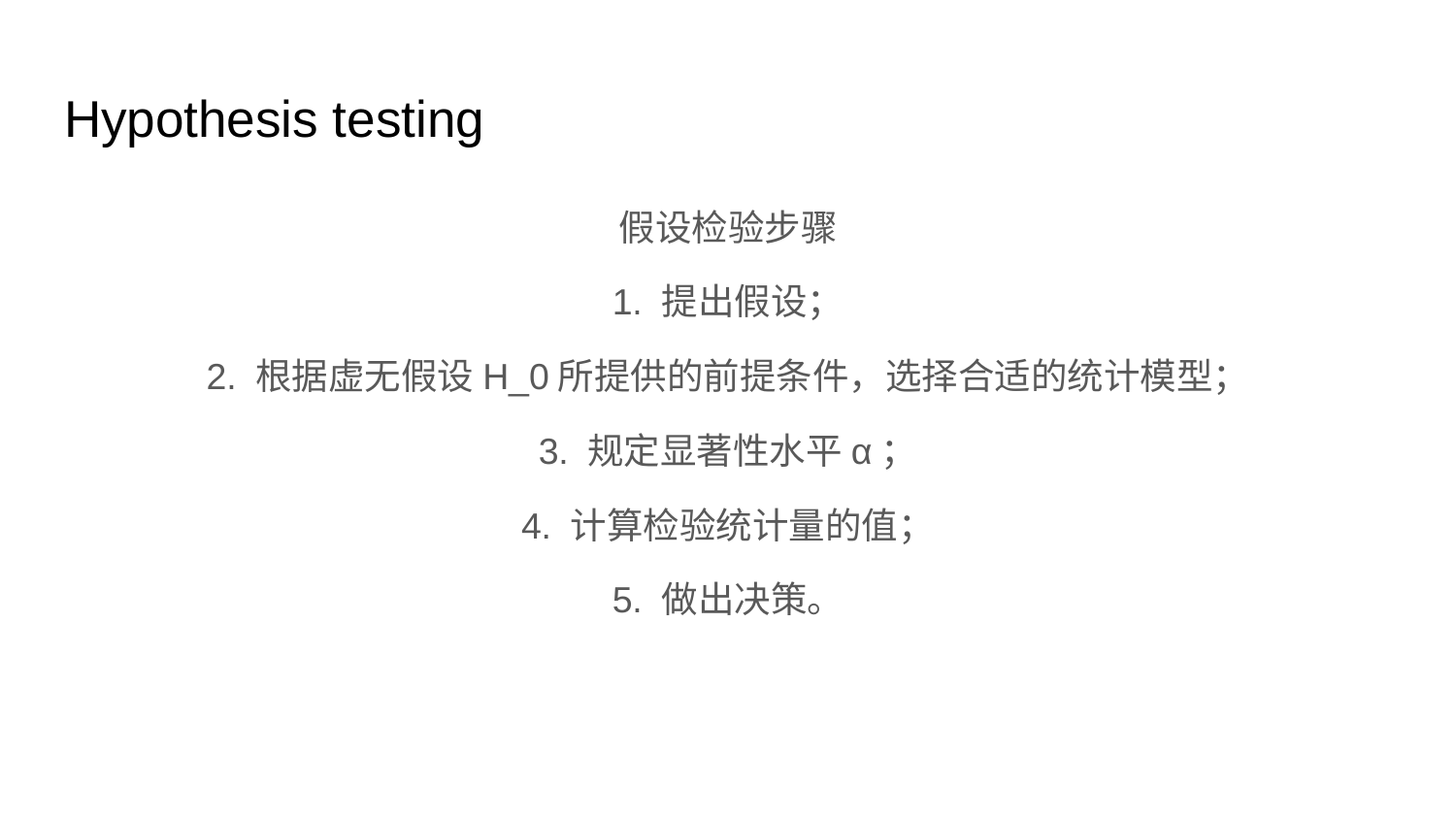

# Hypothesis testing
假设检验步骤
1. 提出假设；
2. 根据虚无假设H_0所提供的前提条件，选择合适的统计模型；
3. 规定显著性水平α；
4. 计算检验统计量的值；
5. 做出决策。